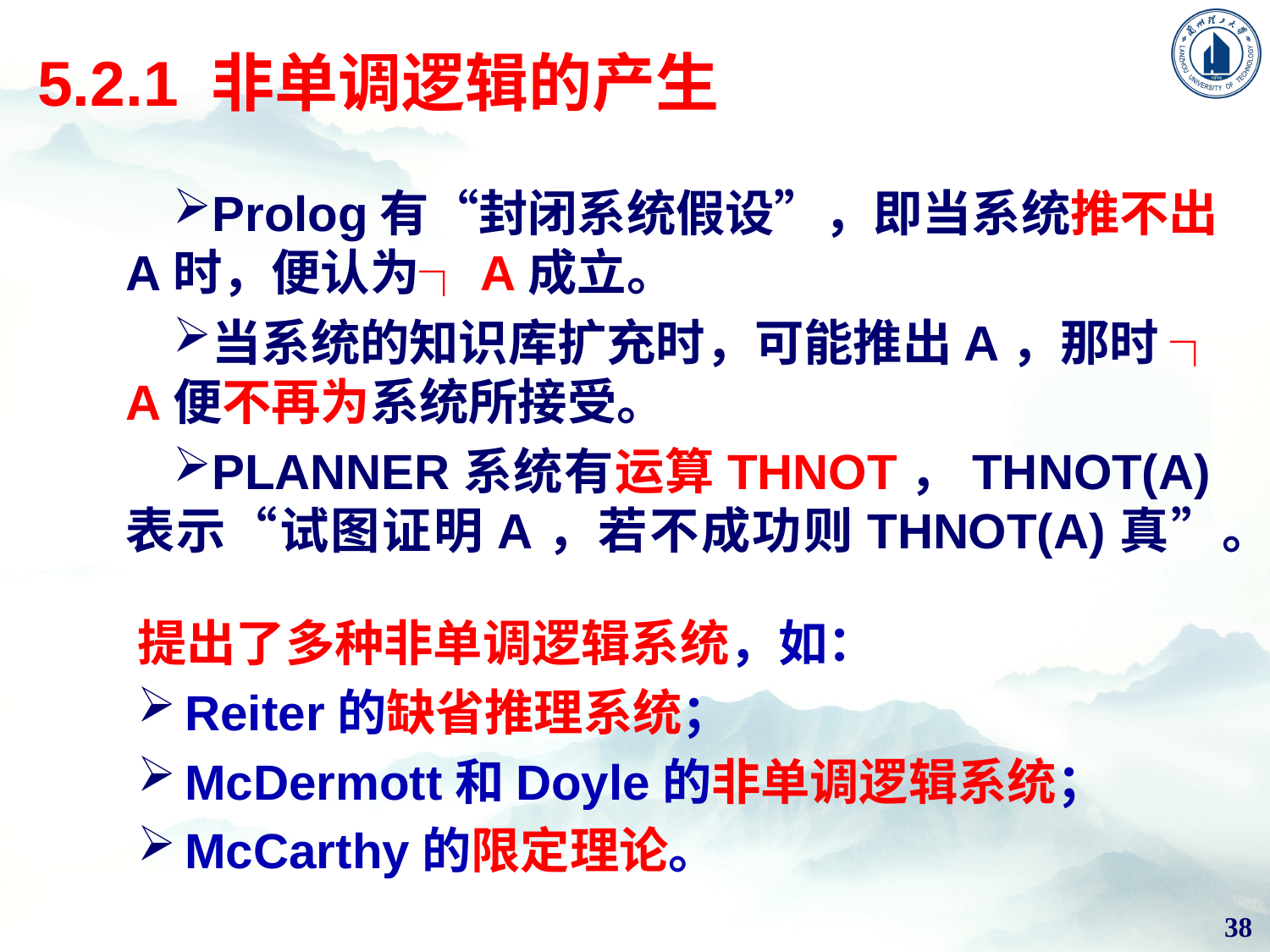

# 5.2.1 非单调逻辑的产生
Prolog有“封闭系统假设”，即当系统推不出A时，便认为┐A成立。
当系统的知识库扩充时，可能推出A，那时 ┐A便不再为系统所接受。
PLANNER系统有运算THNOT，THNOT(A)表示“试图证明A，若不成功则THNOT(A)真”。

提出了多种非单调逻辑系统，如：
Reiter的缺省推理系统；
McDermott和Doyle的非单调逻辑系统；
McCarthy的限定理论。
38